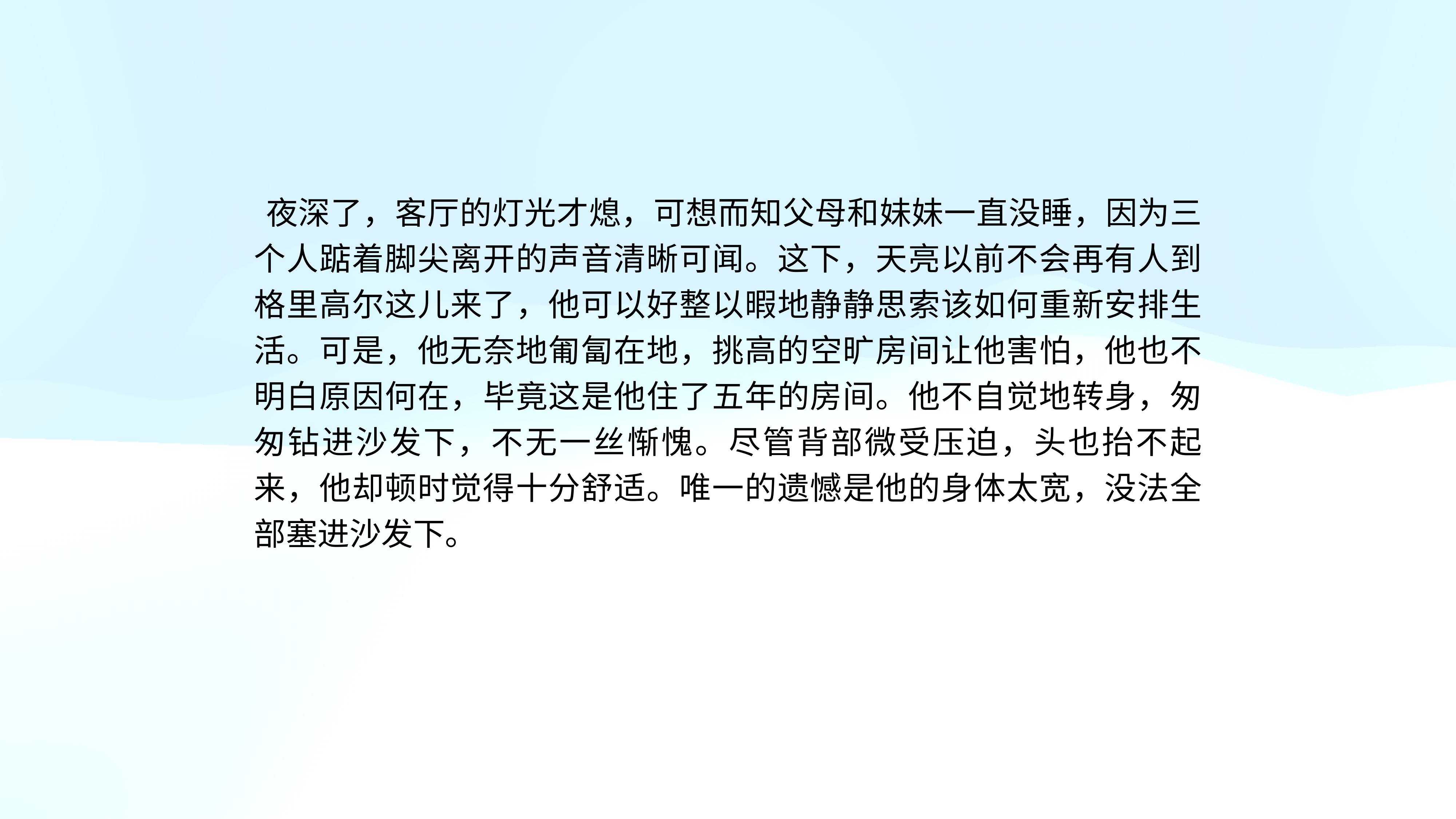

夜深了，客厅的灯光才熄，可想而知父母和妹妹一直没睡，因为三个人踮着脚尖离开的声音清晰可闻。这下，天亮以前不会再有人到格里高尔这儿来了，他可以好整以暇地静静思索该如何重新安排生活。可是，他无奈地匍匐在地，挑高的空旷房间让他害怕，他也不明白原因何在，毕竟这是他住了五年的房间。他不自觉地转身，匆匆钻进沙发下，不无一丝惭愧。尽管背部微受压迫，头也抬不起来，他却顿时觉得十分舒适。唯一的遗憾是他的身体太宽，没法全部塞进沙发下。